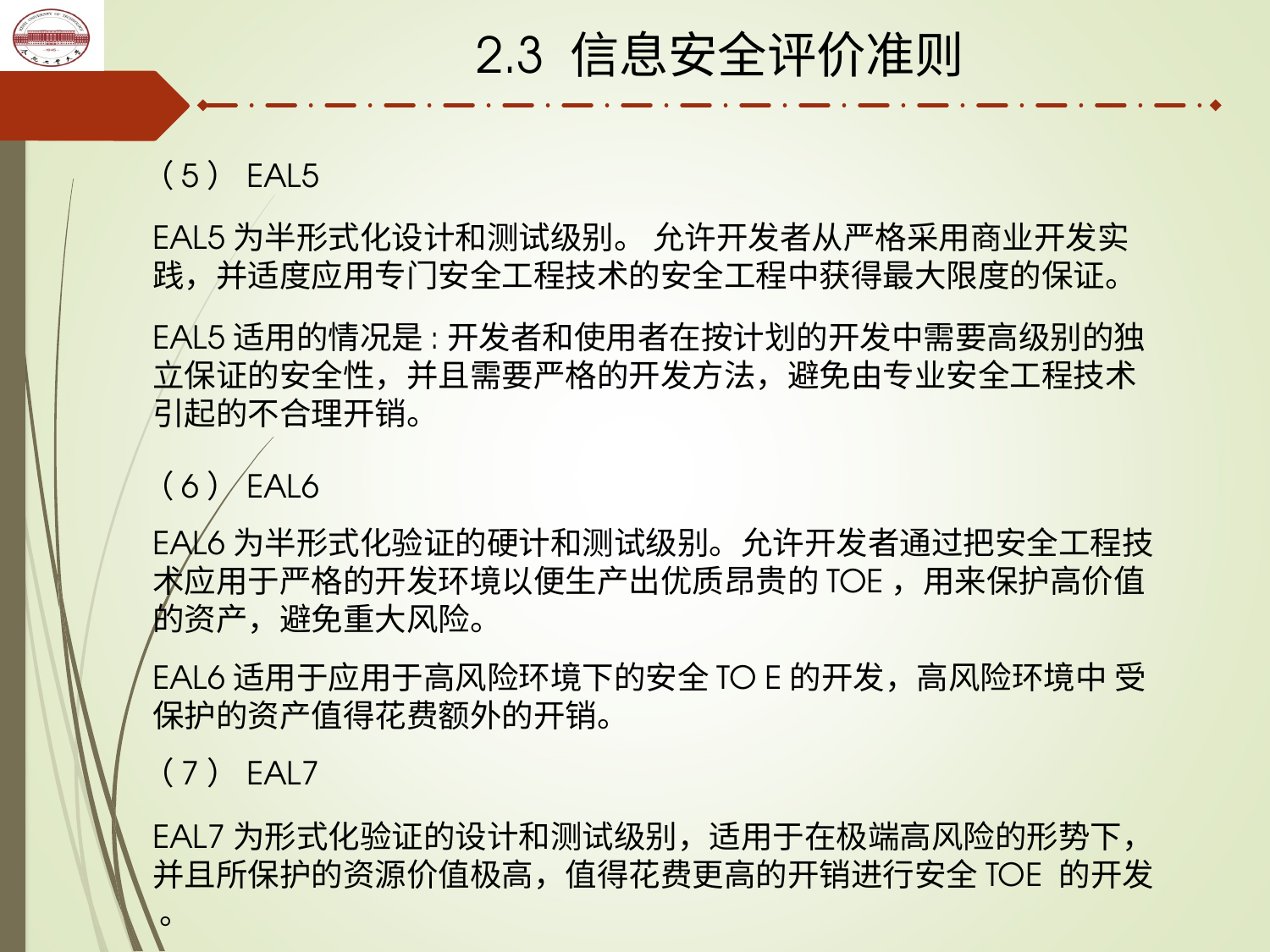

2.3 信息安全评价准则
（5）EAL5
EAL5为半形式化设计和测试级别。 允许开发者从严格采用商业开发实践，并适度应用专门安全工程技术的安全工程中获得最大限度的保证。
EAL5适用的情况是:开发者和使用者在按计划的开发中需要高级别的独立保证的安全性，并且需要严格的开发方法，避免由专业安全工程技术引起的不合理开销。
（6）EAL6
EAL6为半形式化验证的硬计和测试级别。允许开发者通过把安全工程技术应用于严格的开发环境以便生产出优质昂贵的TOE，用来保护高价值的资产，避免重大风险。
EAL6适用于应用于高风险环境下的安全TO E的开发，高风险环境中 受保护的资产值得花费额外的开销。
（7）EAL7
EAL7为形式化验证的设计和测试级别，适用于在极端高风险的形势下，并且所保护的资源价值极高，值得花费更高的开销进行安全TOE 的开发 。